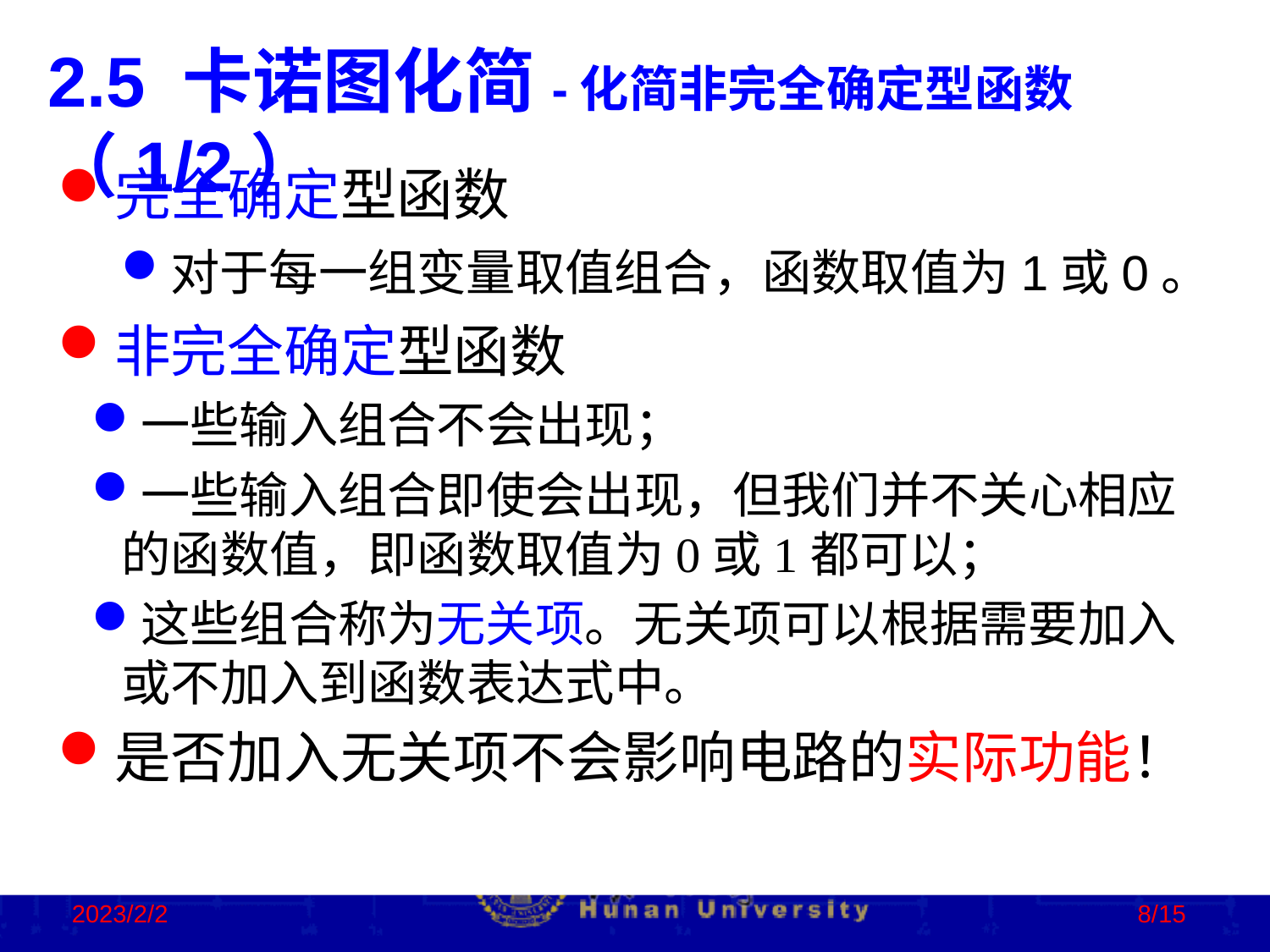

2.5 卡诺图化简-化简非完全确定型函数（1/2）
完全确定型函数
对于每一组变量取值组合，函数取值为1或0。
非完全确定型函数
一些输入组合不会出现；
一些输入组合即使会出现，但我们并不关心相应的函数值，即函数取值为0或1都可以；
这些组合称为无关项。无关项可以根据需要加入或不加入到函数表达式中。
是否加入无关项不会影响电路的实际功能！
2023/2/2
8/15